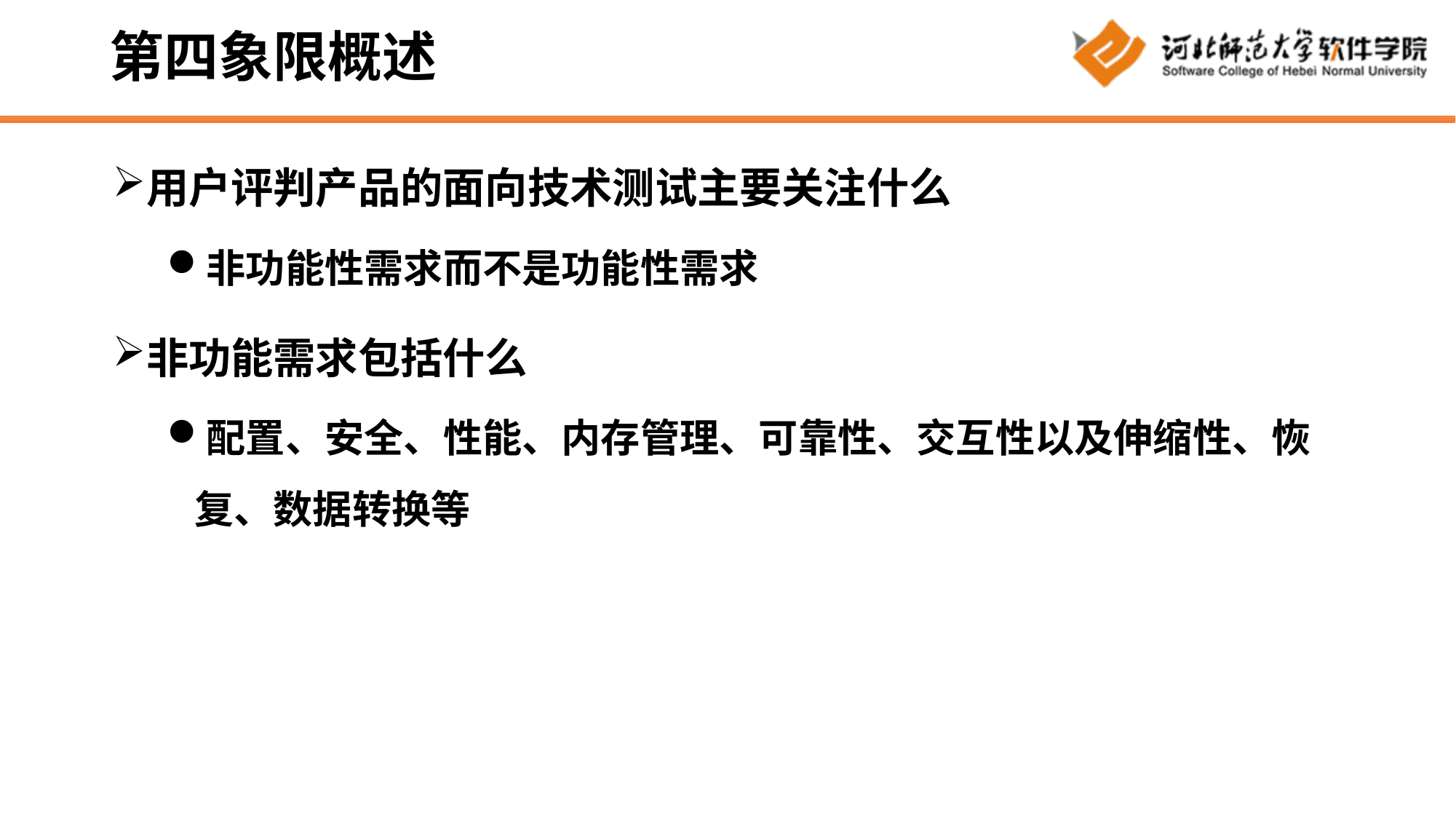

# 第四象限概述
用户评判产品的面向技术测试主要关注什么
非功能性需求而不是功能性需求
非功能需求包括什么
配置、安全、性能、内存管理、可靠性、交互性以及伸缩性、恢复、数据转换等